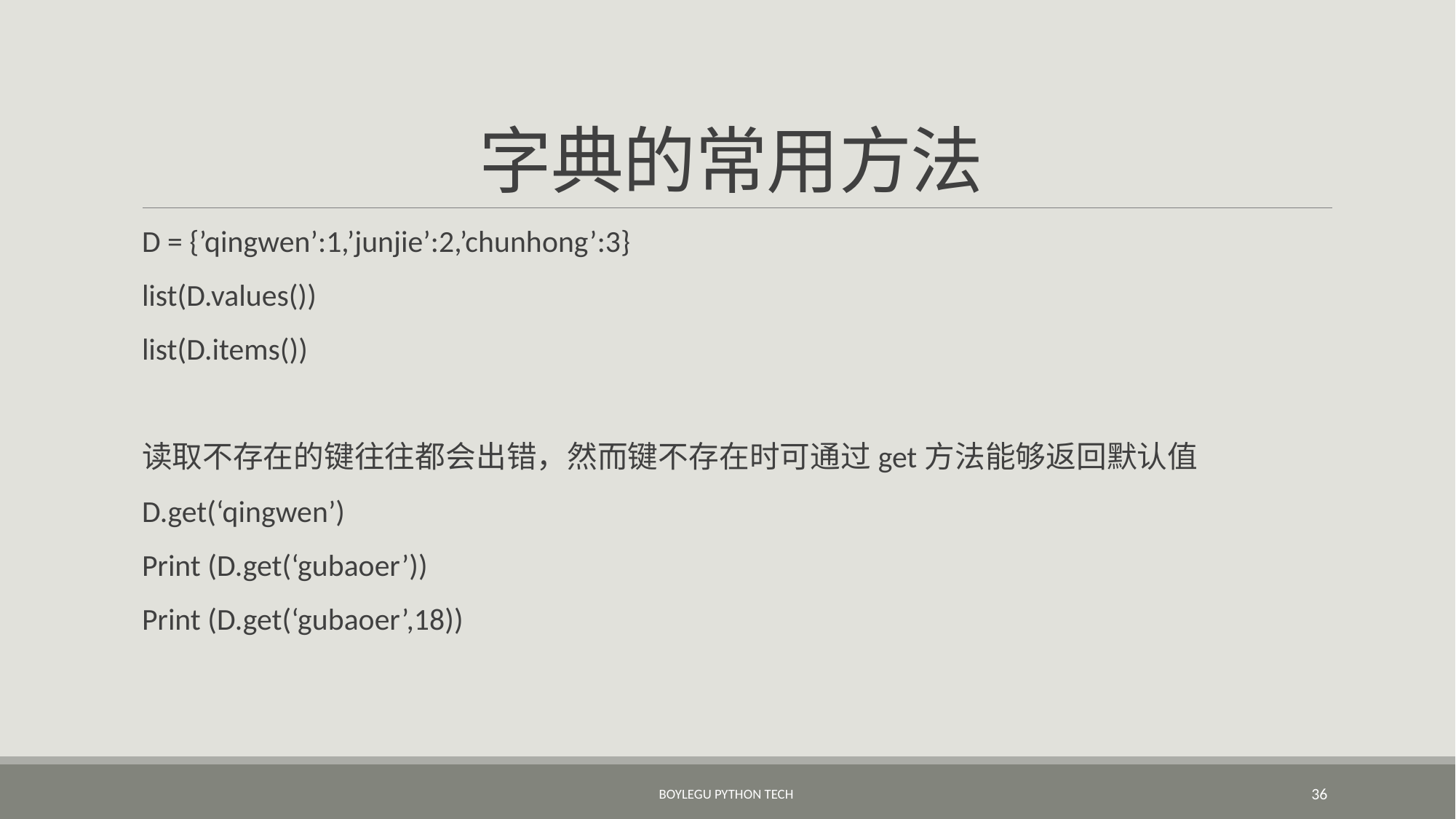

# 字典的常用方法
D = {’qingwen’:1,’junjie’:2,’chunhong’:3}
list(D.values())
list(D.items())

读取不存在的键往往都会出错，然而键不存在时可通过get方法能够返回默认值
D.get(‘qingwen’)
Print (D.get(‘gubaoer’))
Print (D.get(‘gubaoer’,18))

BoyleGu Python Tech
36